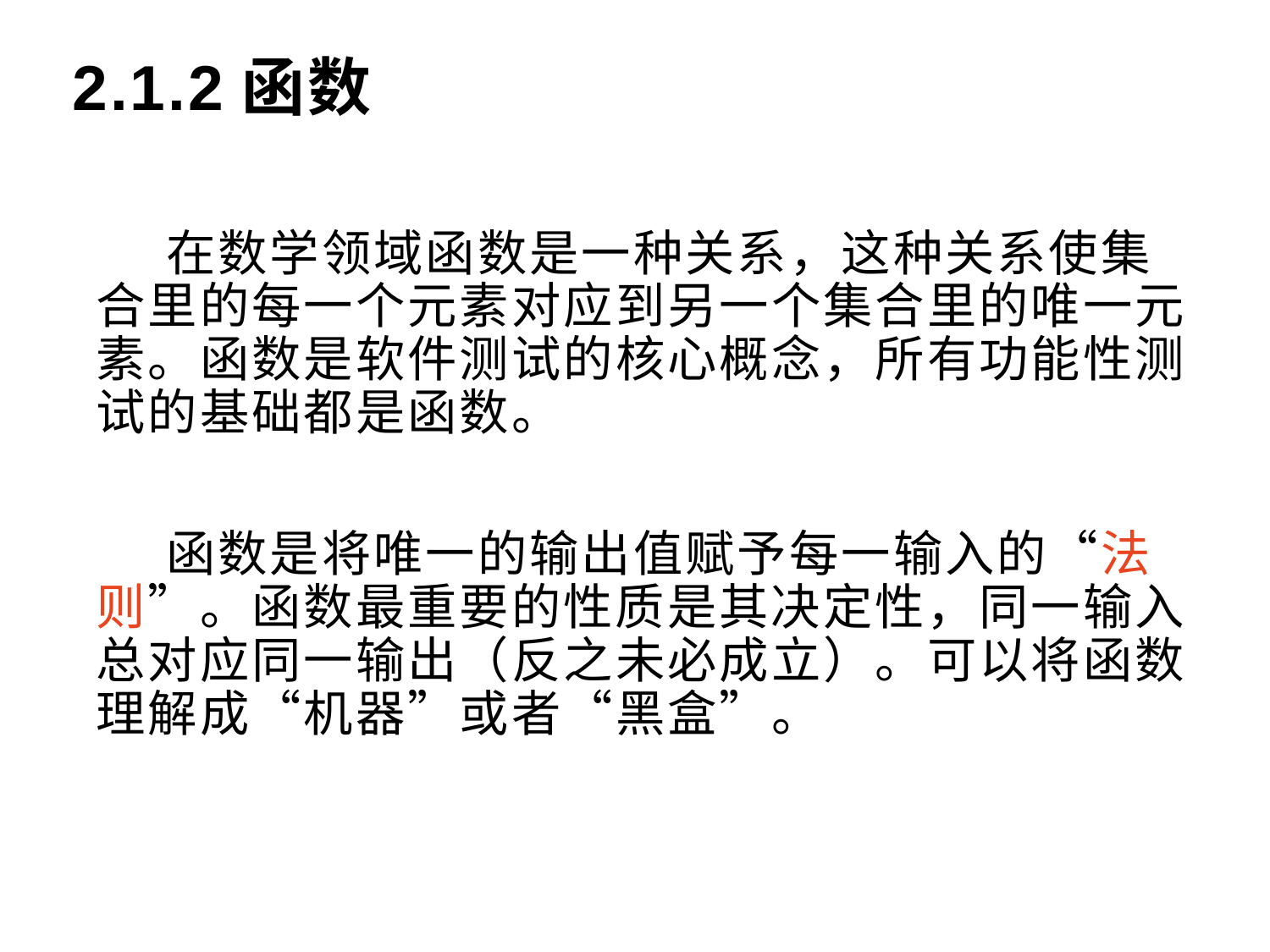

2.1.2函数

      在数学领域函数是一种关系，这种关系使集合里的每一个元素对应到另一个集合里的唯一元素。函数是软件测试的核心概念，所有功能性测试的基础都是函数。

      函数是将唯一的输出值赋予每一输入的“法则”。函数最重要的性质是其决定性，同一输入总对应同一输出（反之未必成立）。可以将函数理解成“机器”或者“黑盒”。